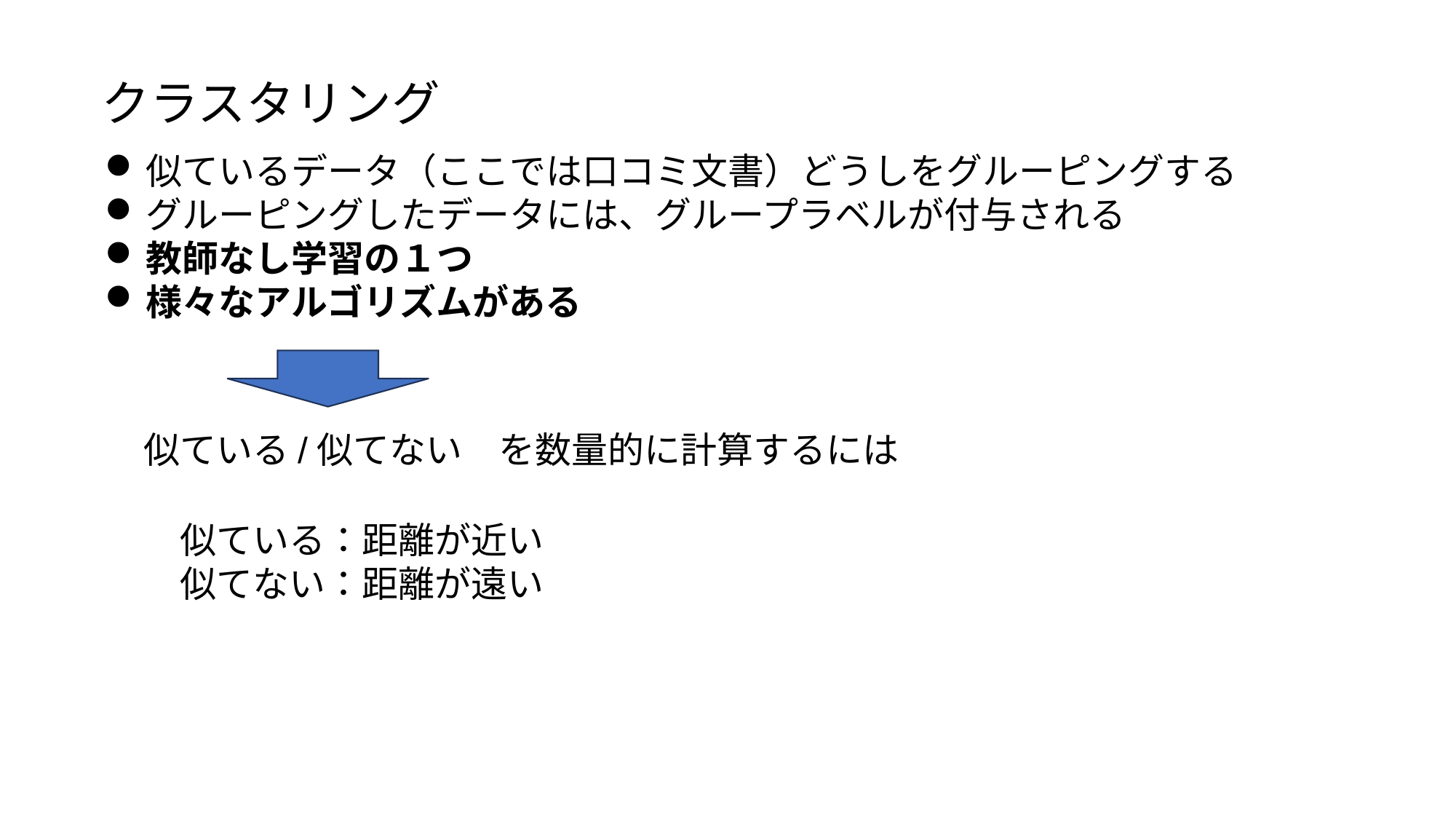

クラスタリング
似ているデータ（ここでは口コミ文書）どうしをグルーピングする
グルーピングしたデータには、グループラベルが付与される
教師なし学習の１つ
様々なアルゴリズムがある

似ている/似てない　を数量的に計算するには
似ている：距離が近い
似てない：距離が遠い